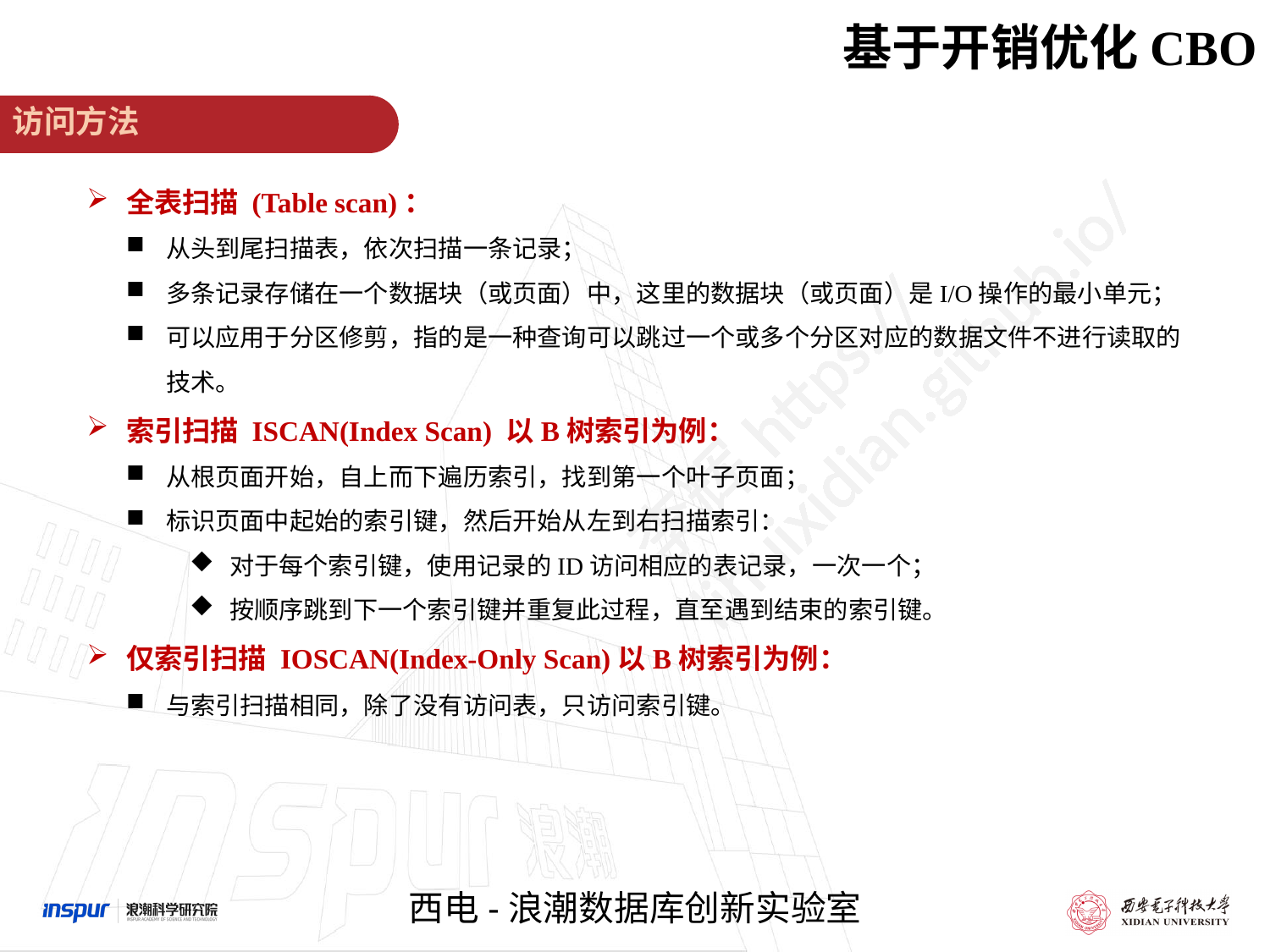

# 基于开销优化CBO

访问方法
全表扫描 (Table scan)：
从头到尾扫描表，依次扫描一条记录；
多条记录存储在一个数据块（或页面）中，这里的数据块（或页面）是I/O操作的最小单元；
可以应用于分区修剪，指的是一种查询可以跳过一个或多个分区对应的数据文件不进行读取的技术。
索引扫描 ISCAN(Index Scan) 以B树索引为例：
从根页面开始，自上而下遍历索引，找到第一个叶子页面；
标识页面中起始的索引键，然后开始从左到右扫描索引：
对于每个索引键，使用记录的ID访问相应的表记录，一次一个；
按顺序跳到下一个索引键并重复此过程，直至遇到结束的索引键。
仅索引扫描 IOSCAN(Index-Only Scan)以B树索引为例：
与索引扫描相同，除了没有访问表，只访问索引键。